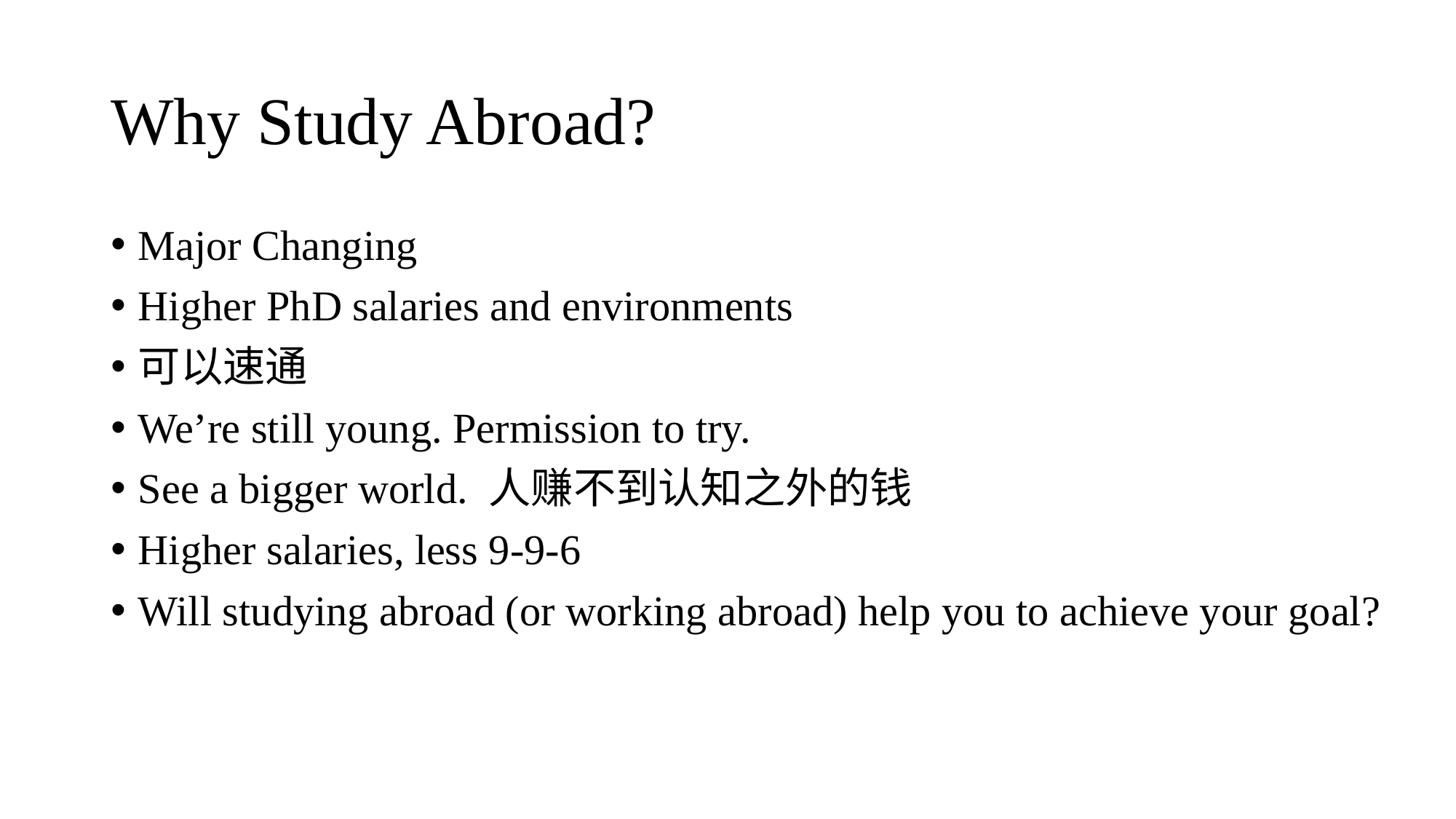

# Why Study Abroad?
Major Changing
Higher PhD salaries and environments
可以速通
We’re still young. Permission to try.
See a bigger world. 人赚不到认知之外的钱
Higher salaries, less 9-9-6
Will studying abroad (or working abroad) help you to achieve your goal?